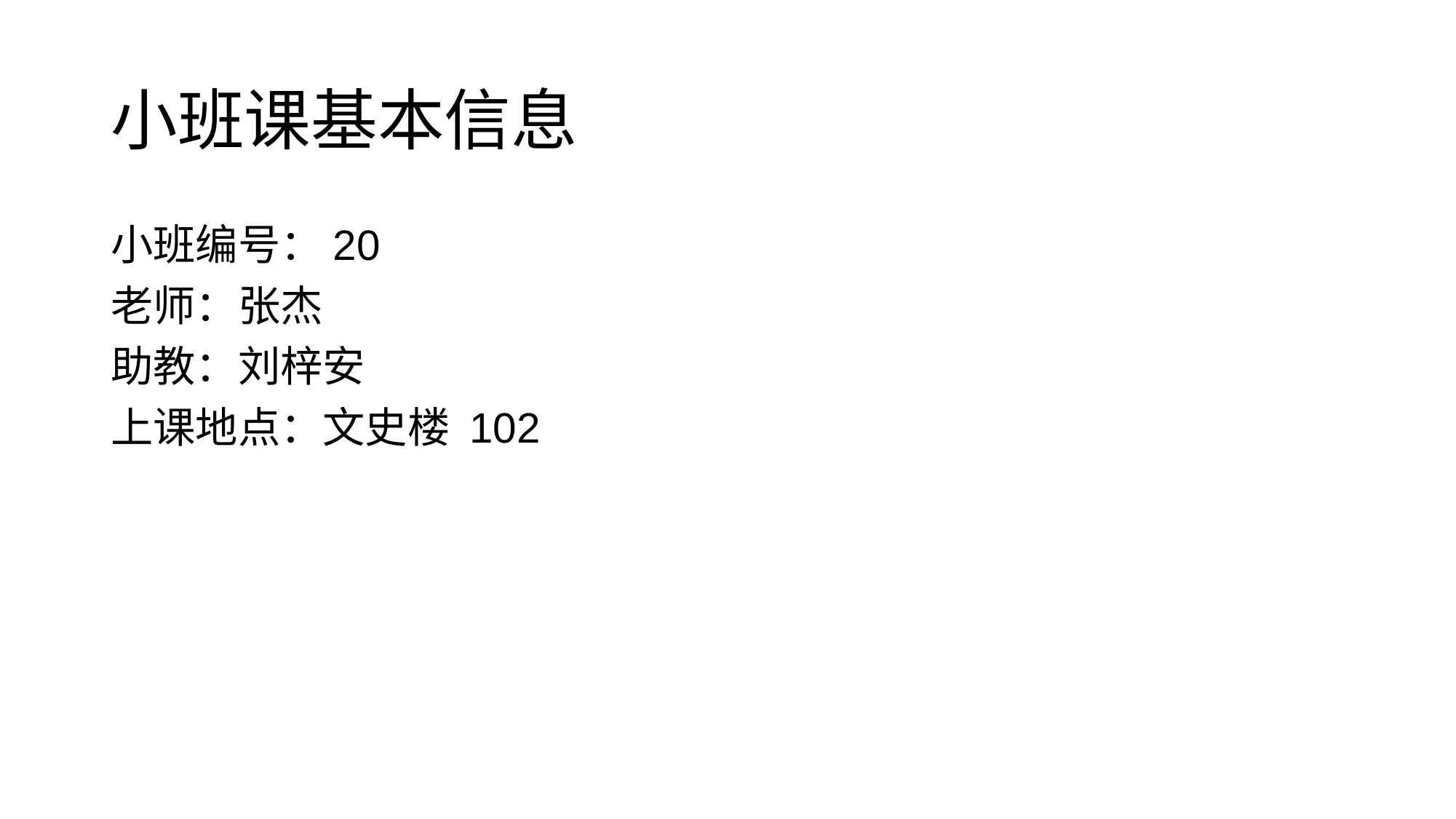

# 小班课基本信息
小班编号：20
老师：张杰
助教：刘梓安
上课地点：文史楼 102